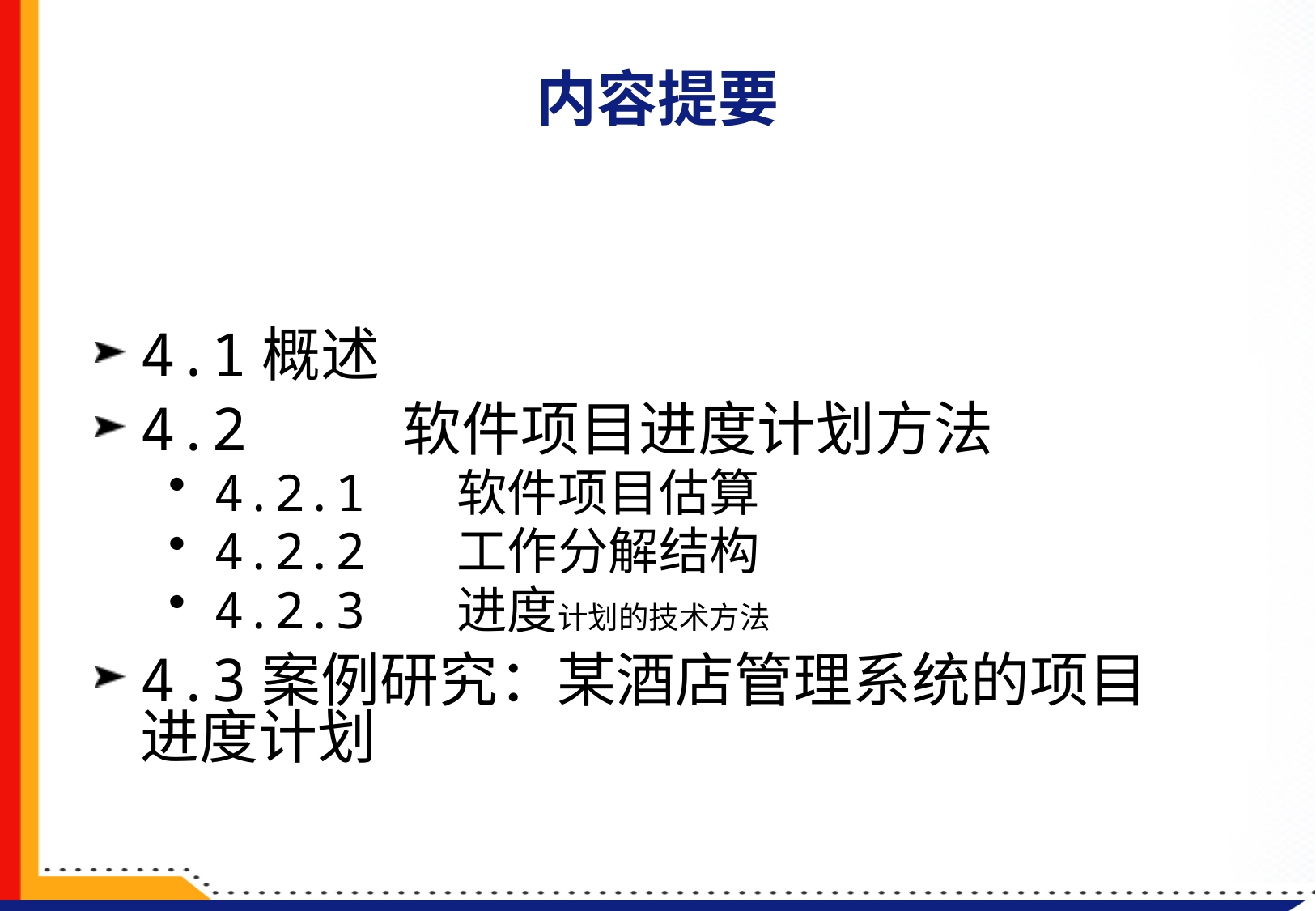

2
# 内容提要
4.1	概述
4.2    软件项目进度计划方法
4.2.1	软件项目估算
4.2.2	工作分解结构
4.2.3	进度计划的技术方法
4.3	案例研究：某酒店管理系统的项目进度计划